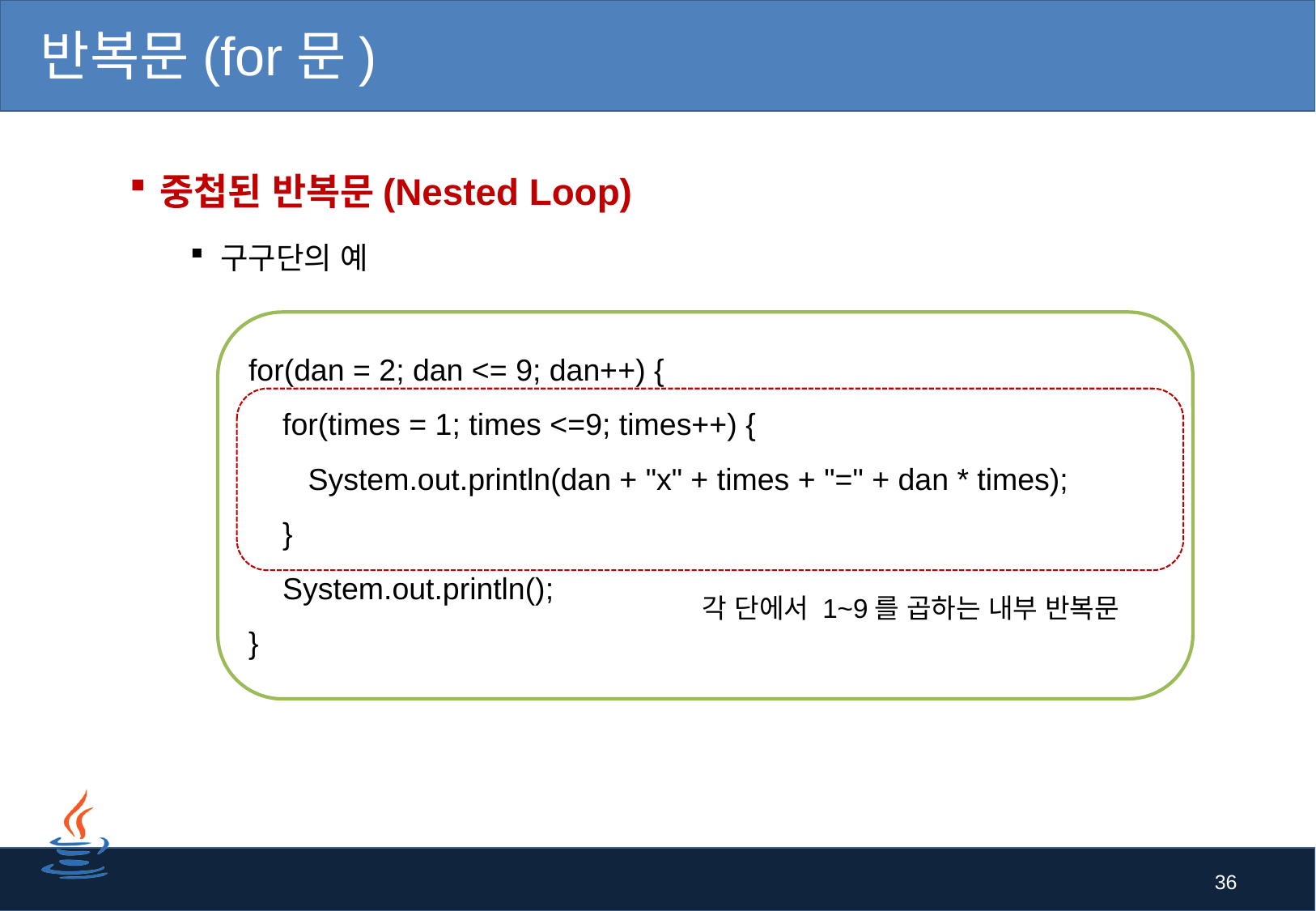

# 반복문(for문)
중첩된 반복문(Nested Loop)
구구단의 예

for(dan = 2; dan <= 9; dan++) {
    for(times = 1; times <=9; times++) {
       System.out.println(dan + "x" + times + "=" + dan * times);
    }
    System.out.println();
}

각 단에서 1~9를 곱하는 내부 반복문
36